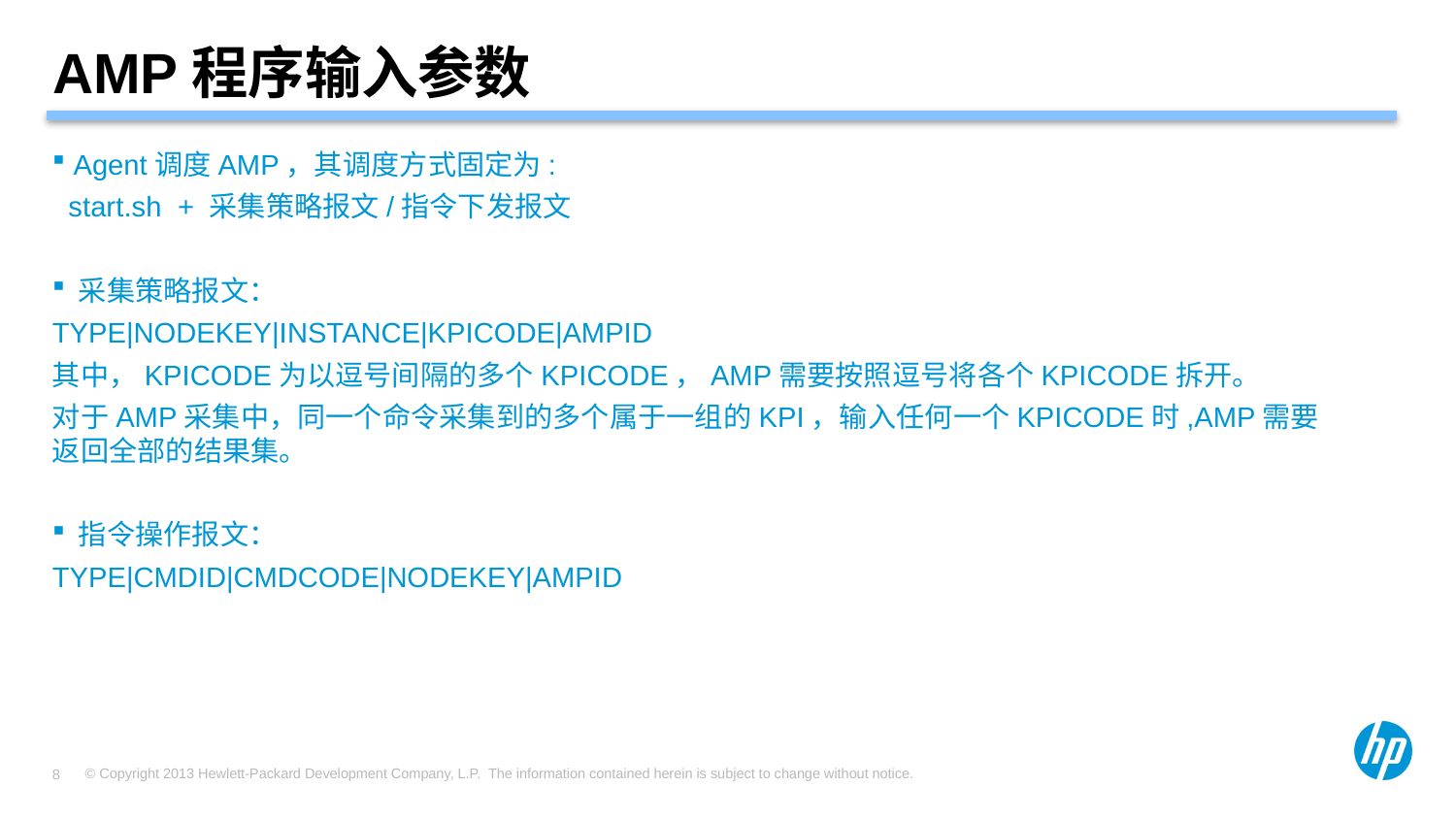

# AMP程序输入参数
 Agent调度AMP，其调度方式固定为:
  start.sh  + 采集策略报文/指令下发报文

 采集策略报文：
TYPE|NODEKEY|INSTANCE|KPICODE|AMPID
其中，KPICODE为以逗号间隔的多个KPICODE，AMP需要按照逗号将各个KPICODE拆开。
对于AMP采集中，同一个命令采集到的多个属于一组的KPI，输入任何一个KPICODE时,AMP需要返回全部的结果集。

 指令操作报文：
TYPE|CMDID|CMDCODE|NODEKEY|AMPID